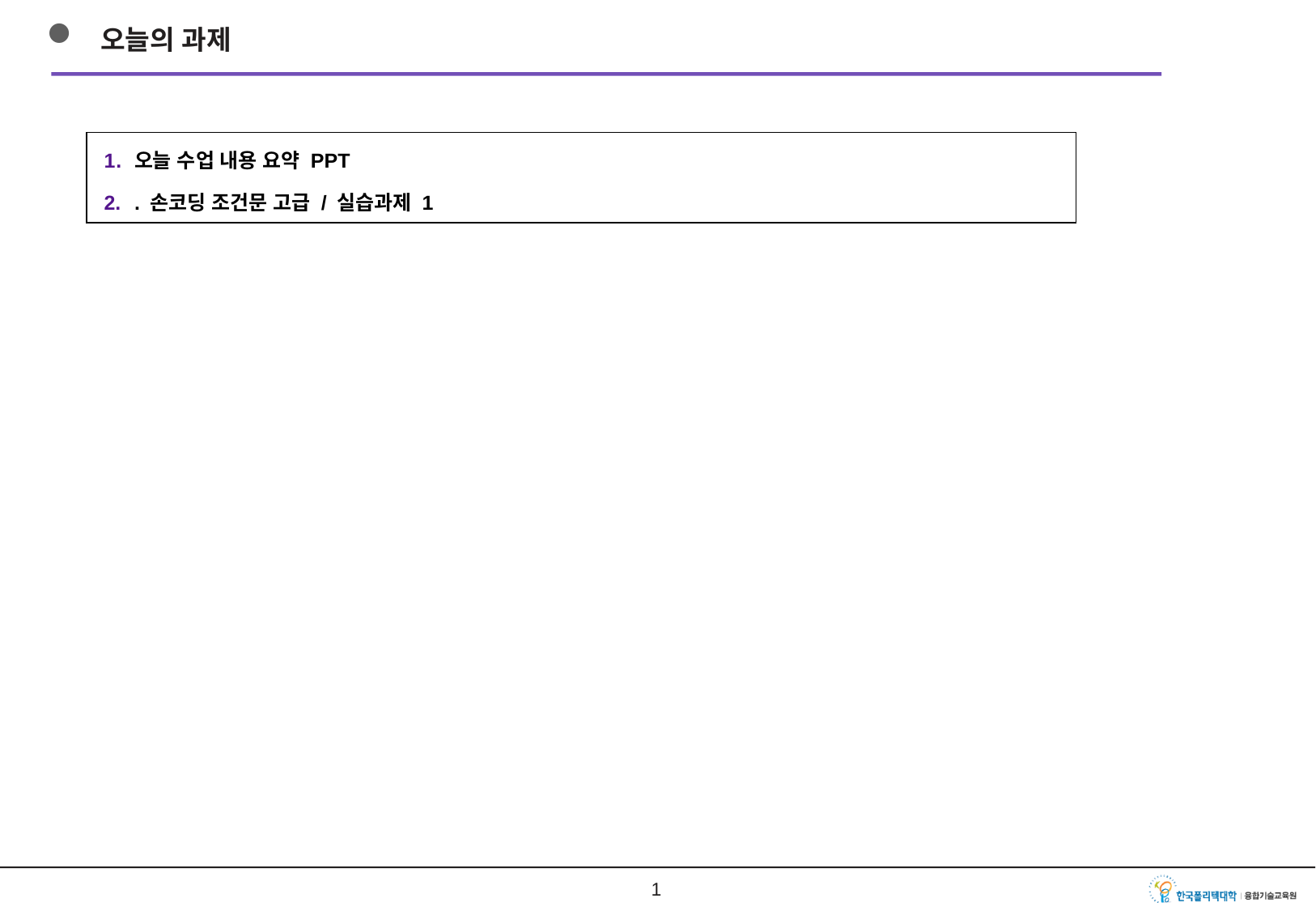

오늘의 과제
오늘 수업 내용 요약 PPT
. 손코딩 조건문 고급 / 실습과제 1
1